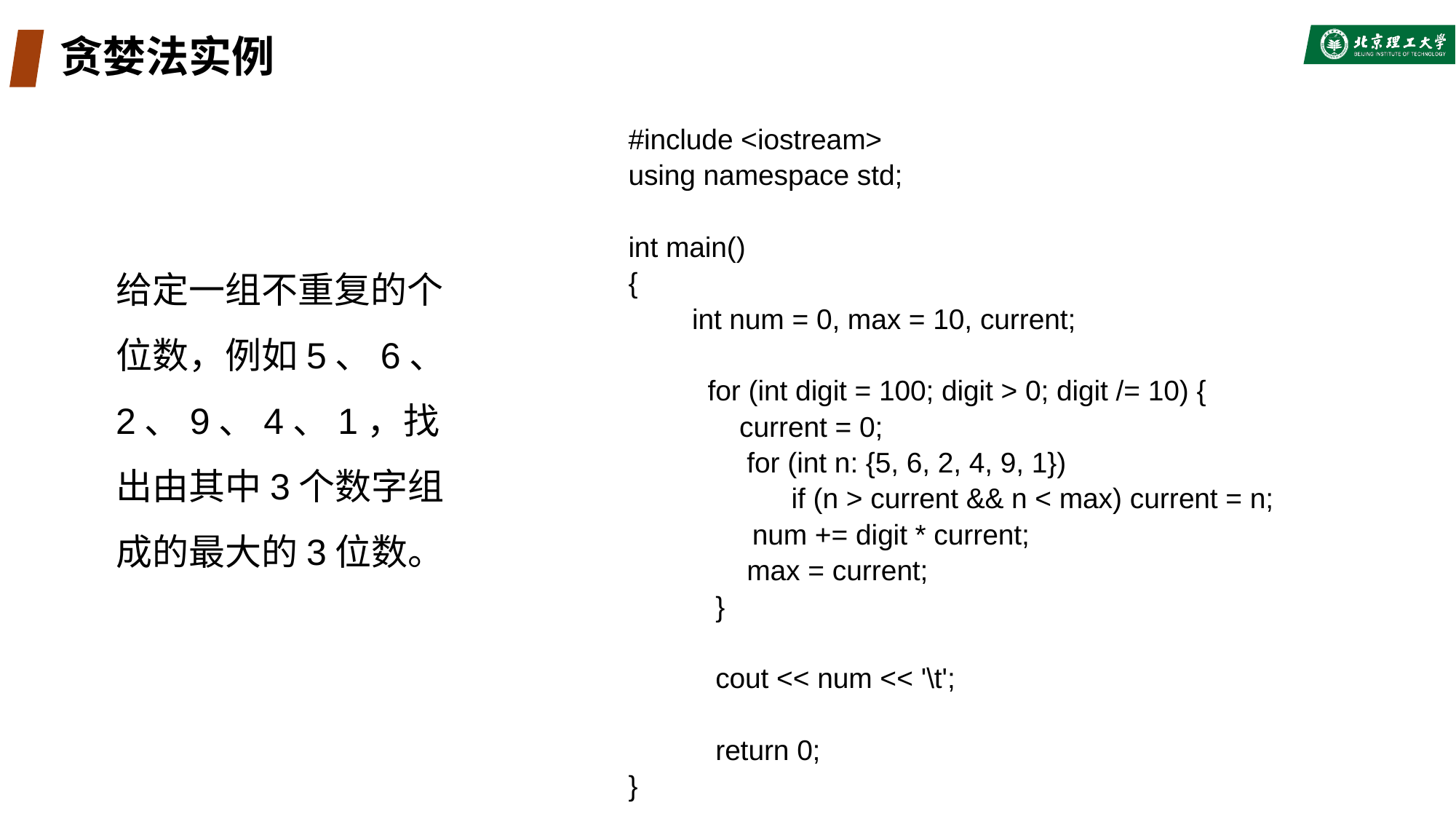

# 贪婪法实例
#include <iostream>
using namespace std;

int main()
{
   	int num = 0, max = 10, current;

	  for (int digit = 100; digit > 0; digit /= 10) {
		     current = 0;
	       for (int n: {5, 6, 2, 4, 9, 1})
		          if (n > current && n < max) current = n;
		     num += digit * current;
	       max = current;
	   }

	   cout << num << '\t';

	   return 0;
}
给定一组不重复的个位数，例如5、6、2、9、4、1，找出由其中3个数字组成的最大的3位数。